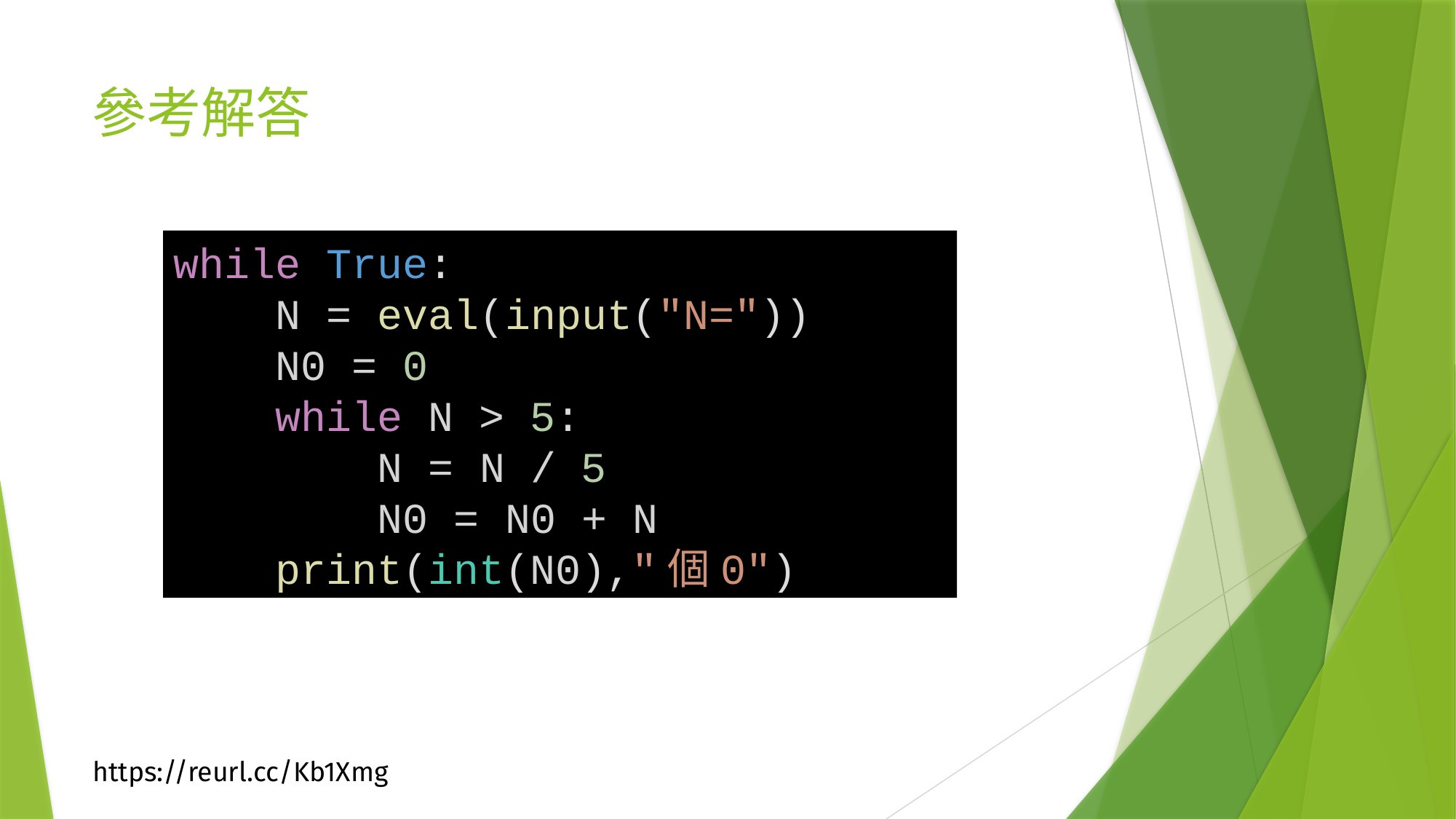

# 參考解答
while True:
    N = eval(input("N="))
    N0 = 0
    while N > 5:
        N = N / 5
        N0 = N0 + N
    print(int(N0),"個0")